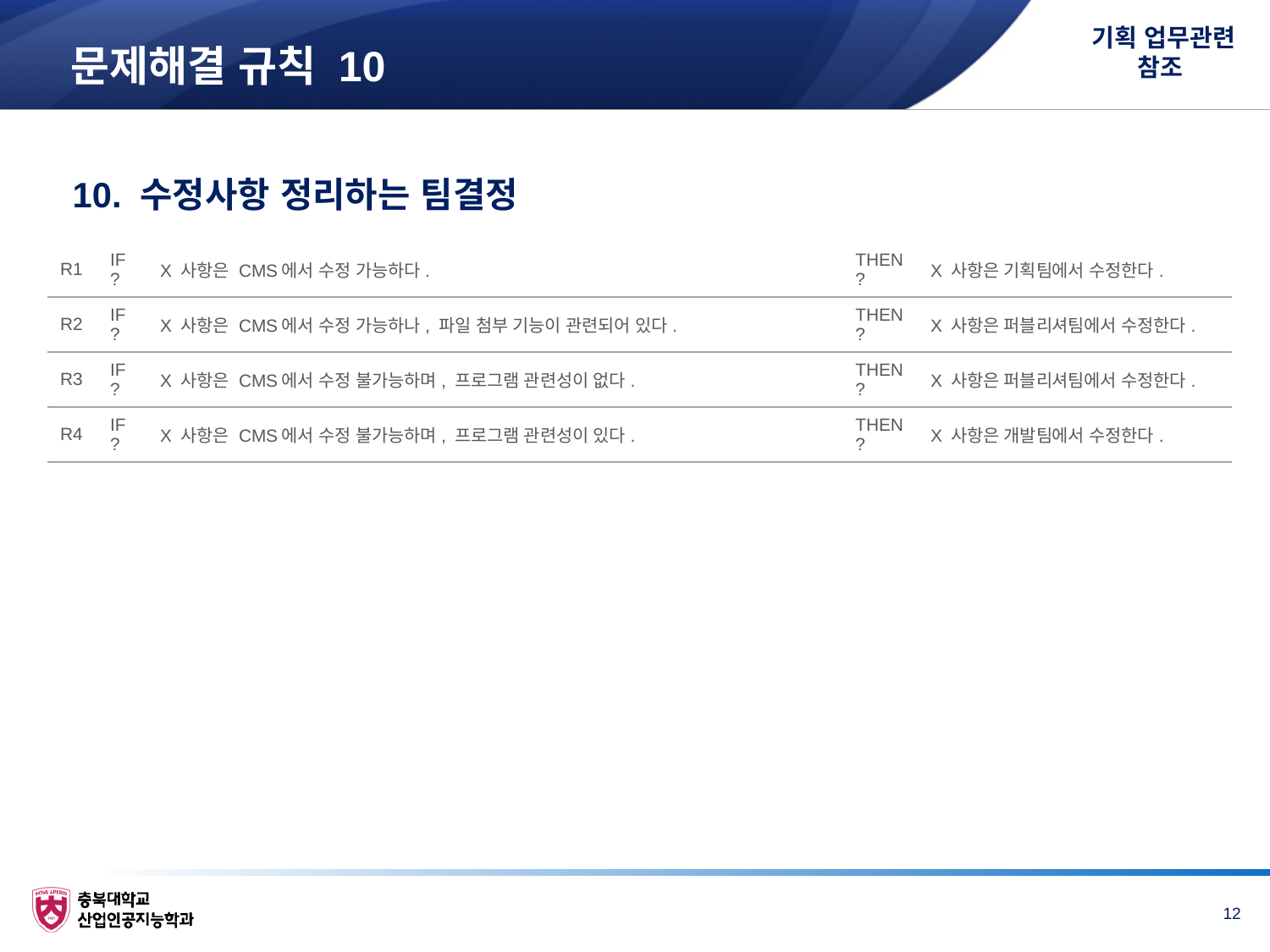

기획 업무관련 참조
# 문제해결 규칙 10
10. 수정사항 정리하는 팀결정
| R1 | IF? | X 사항은 CMS에서 수정 가능하다. | THEN? | X 사항은 기획팀에서 수정한다. |
| --- | --- | --- | --- | --- |
| R2 | IF? | X 사항은 CMS에서 수정 가능하나, 파일 첨부 기능이 관련되어 있다. | THEN? | X 사항은 퍼블리셔팀에서 수정한다. |
| R3 | IF? | X 사항은 CMS에서 수정 불가능하며, 프로그램 관련성이 없다. | THEN? | X 사항은 퍼블리셔팀에서 수정한다. |
| R4 | IF? | X 사항은 CMS에서 수정 불가능하며, 프로그램 관련성이 있다. | THEN? | X 사항은 개발팀에서 수정한다. |